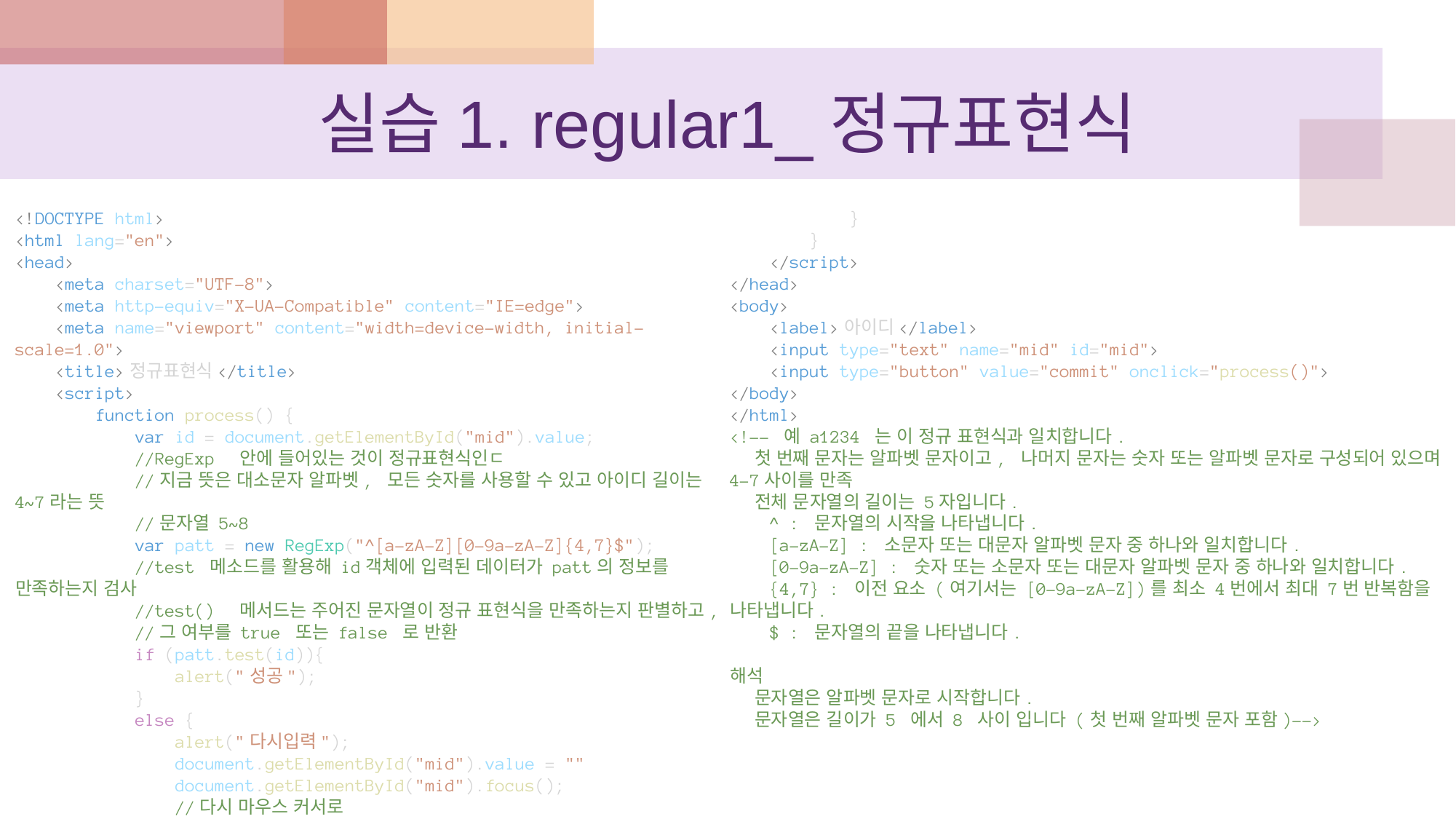

# 실습1. regular1_정규표현식
<!DOCTYPE html>
<html lang="en">
<head>
    <meta charset="UTF-8">
    <meta http-equiv="X-UA-Compatible" content="IE=edge">
    <meta name="viewport" content="width=device-width, initial-scale=1.0">
    <title>정규표현식</title>
    <script>
        function process() {
            var id = document.getElementById("mid").value;
            //RegExp  안에 들어있는 것이 정규표현식인ㄷ
            //지금 뜻은 대소문자 알파벳, 모든 숫자를 사용할 수 있고 아이디 길이는 4~7라는 뜻
            //문자열 5~8
            var patt = new RegExp("^[a-zA-Z][0-9a-zA-Z]{4,7}$");
            //test 메소드를 활용해 id객체에 입력된 데이터가 patt의 정보를 만족하는지 검사
            //test()  메서드는 주어진 문자열이 정규 표현식을 만족하는지 판별하고,
            //그 여부를 true 또는 false 로 반환
            if (patt.test(id)){
                alert("성공");
            }
            else {
                alert("다시입력");
                document.getElementById("mid").value = ""
                document.getElementById("mid").focus();
                //다시 마우스 커서로
            }
        }
    </script>
</head>
<body>
    <label>아이디</label>
    <input type="text" name="mid" id="mid">
    <input type="button" value="commit" onclick="process()">
</body>
</html>
<!-- 예 a1234 는 이 정규 표현식과 일치합니다.
    첫 번째 문자는 알파벳 문자이고, 나머지 문자는 숫자 또는 알파벳 문자로 구성되어 있으며 4-7사이를 만족
    전체 문자열의 길이는 5자입니다.
    ^ : 문자열의 시작을 나타냅니다.
    [a-zA-Z] : 소문자 또는 대문자 알파벳 문자 중 하나와 일치합니다.
    [0-9a-zA-Z] : 숫자 또는 소문자 또는 대문자 알파벳 문자 중 하나와 일치합니다.
    {4,7} : 이전 요소 (여기서는 [0-9a-zA-Z])를 최소 4번에서 최대 7번 반복함을 나타냅니다.
    $ : 문자열의 끝을 나타냅니다.
해석
    문자열은 알파벳 문자로 시작합니다.
    문자열은 길이가 5 에서 8 사이 입니다 (첫 번째 알파벳 문자 포함)-->